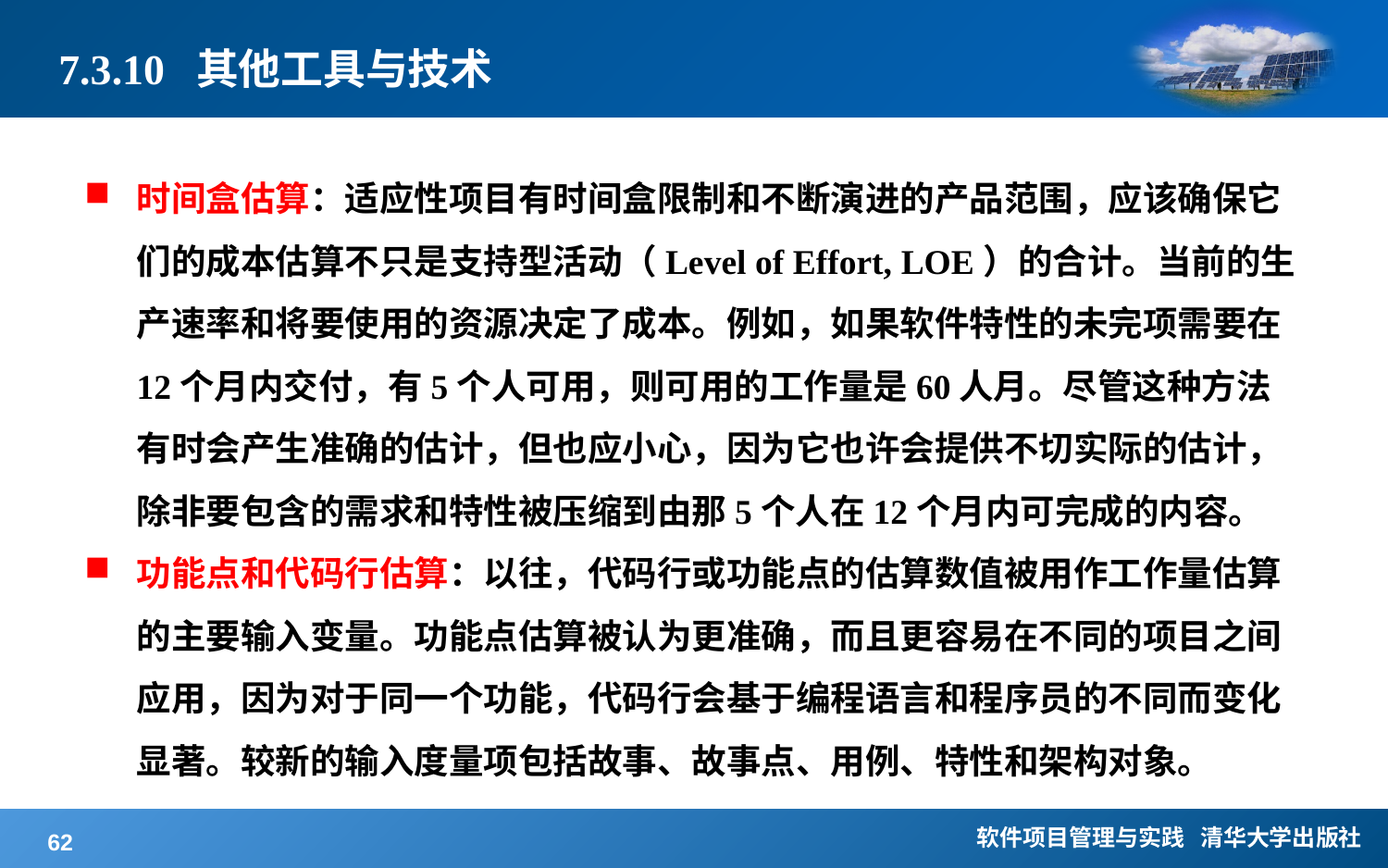

# 7.3.10  其他工具与技术
时间盒估算：适应性项目有时间盒限制和不断演进的产品范围，应该确保它们的成本估算不只是支持型活动（Level of Effort, LOE）的合计。当前的生产速率和将要使用的资源决定了成本。例如，如果软件特性的未完项需要在12个月内交付，有5个人可用，则可用的工作量是60人月。尽管这种方法有时会产生准确的估计，但也应小心，因为它也许会提供不切实际的估计，除非要包含的需求和特性被压缩到由那5个人在12个月内可完成的内容。
功能点和代码行估算：以往，代码行或功能点的估算数值被用作工作量估算的主要输入变量。功能点估算被认为更准确，而且更容易在不同的项目之间应用，因为对于同一个功能，代码行会基于编程语言和程序员的不同而变化显著。较新的输入度量项包括故事、故事点、用例、特性和架构对象。